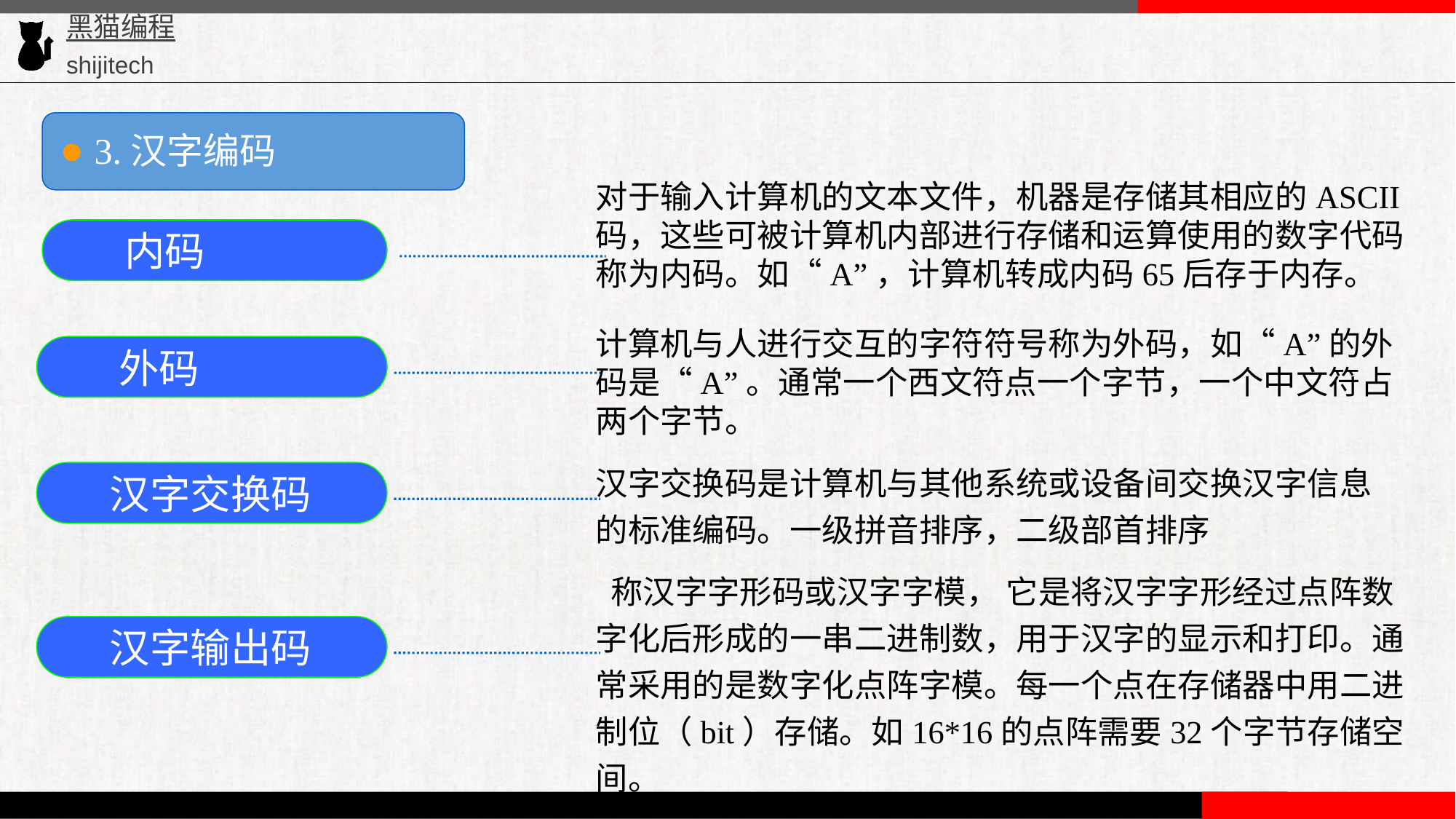

● 3.汉字编码
对于输入计算机的文本文件，机器是存储其相应的ASCII码，这些可被计算机内部进行存储和运算使用的数字代码称为内码。如“A”，计算机转成内码65后存于内存。
       内码

计算机与人进行交互的字符符号称为外码，如“A”的外码是“A”。通常一个西文符点一个字节，一个中文符占两个字节。
       外码

汉字交换码是计算机与其他系统或设备间交换汉字信息的标准编码。一级拼音排序，二级部首排序
      汉字交换码

 称汉字字形码或汉字字模， 它是将汉字字形经过点阵数字化后形成的一串二进制数，用于汉字的显示和打印。通常采用的是数字化点阵字模。每一个点在存储器中用二进制位（bit）存储。如16*16的点阵需要32个字节存储空间。
      汉字输出码